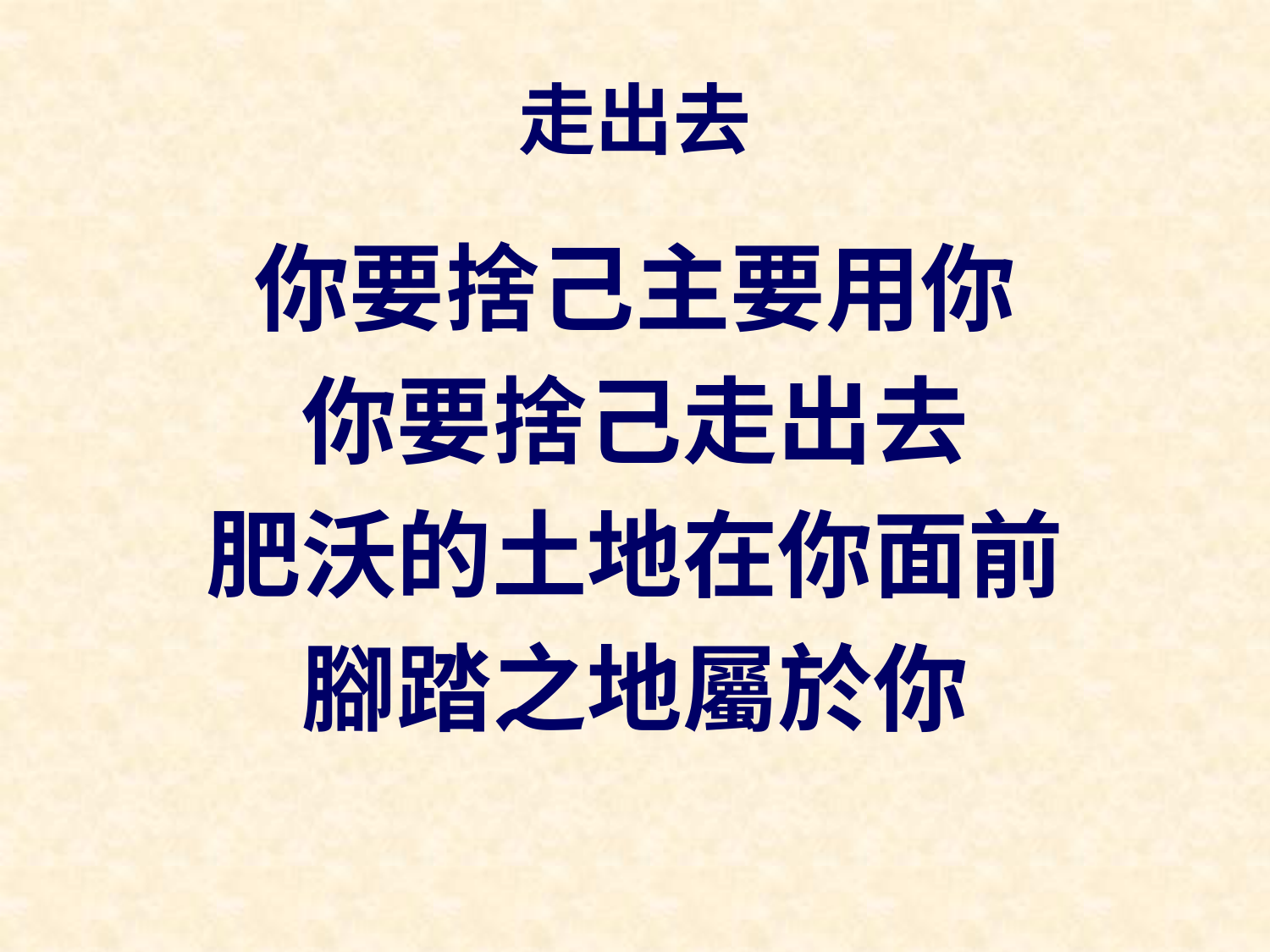

# 走出去
你要捨己主要用你
你要捨己走出去
肥沃的土地在你面前
腳踏之地屬於你